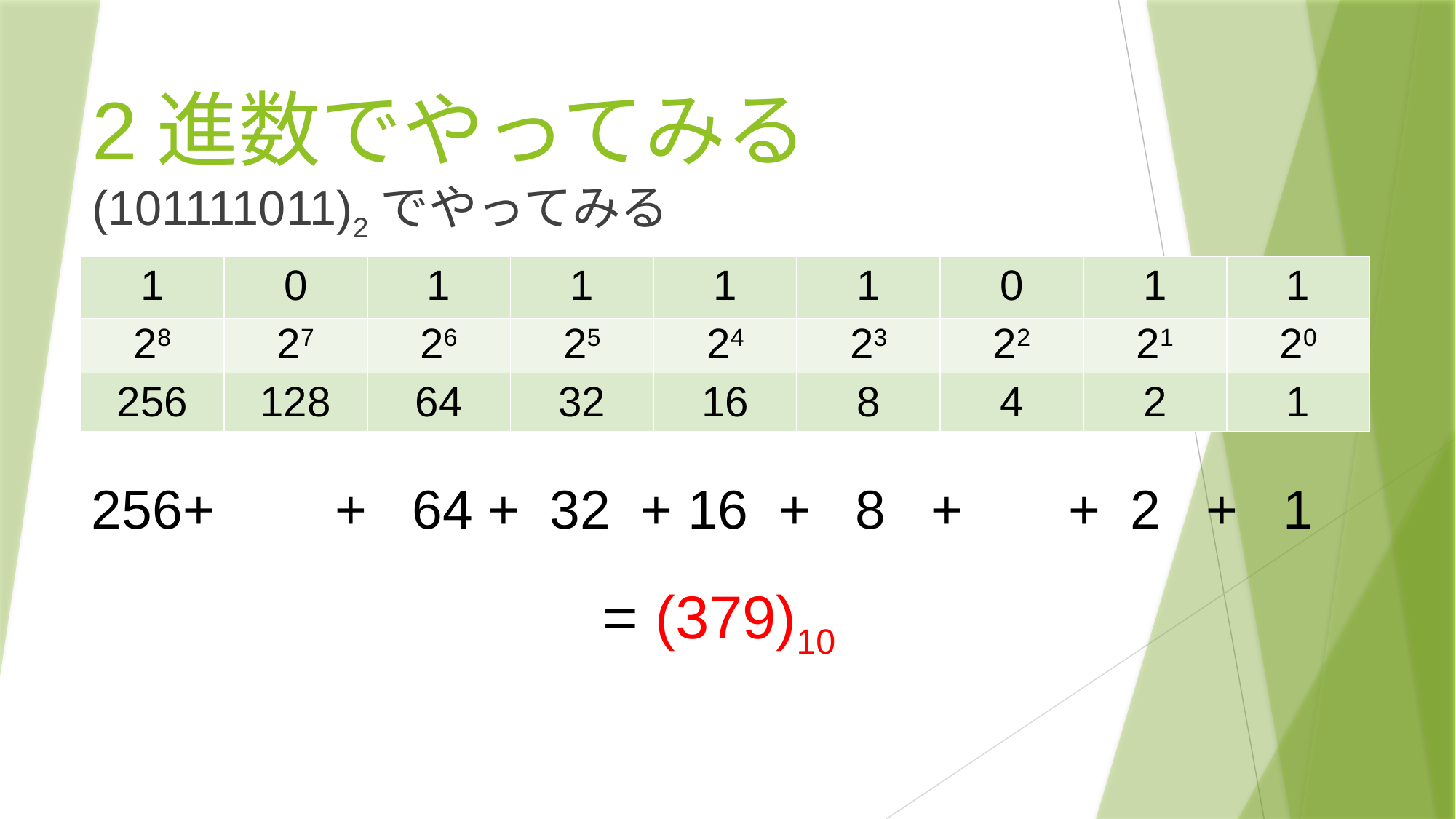

# 2進数でやってみる
(101111011)2でやってみる

| 1 | 0 | 1 | 1 | 1 | 1 | 0 | 1 | 1 |
| --- | --- | --- | --- | --- | --- | --- | --- | --- |
| 1 | 0 | 1 | 1 | 1 | 1 | 0 | 1 | 1 |
| --- | --- | --- | --- | --- | --- | --- | --- | --- |
| 28 | 27 | 26 | 25 | 24 | 23 | 22 | 21 | 20 |
| 256 | 128 | 64 | 32 | 16 | 8 | 4 | 2 | 1 |
+        +   64 +  32  + 16  +   8   +       +  2   +   1
= (379)10